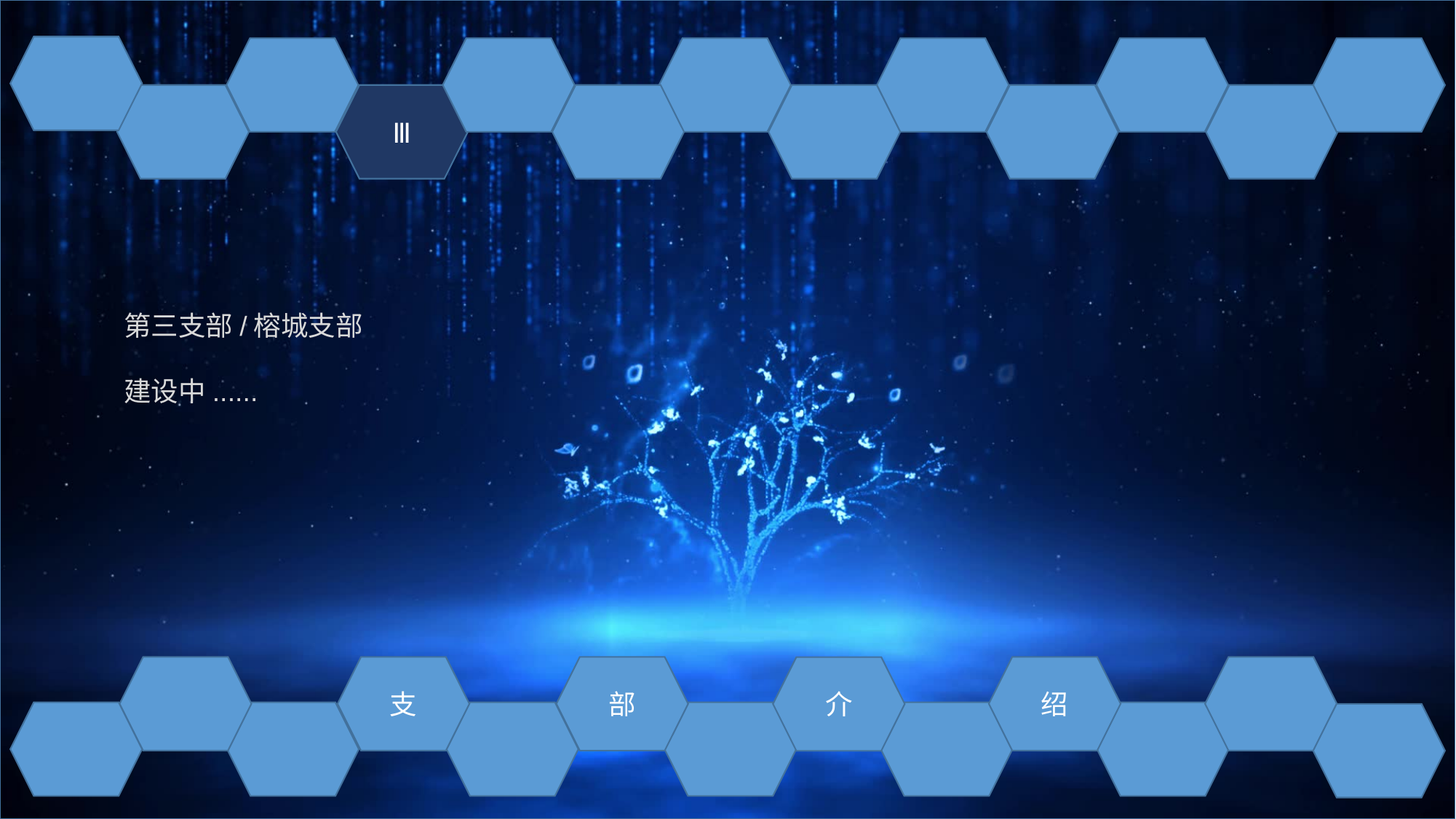

Ⅲ

第三支部/榕城支部

建设中......

支
部
绍

介